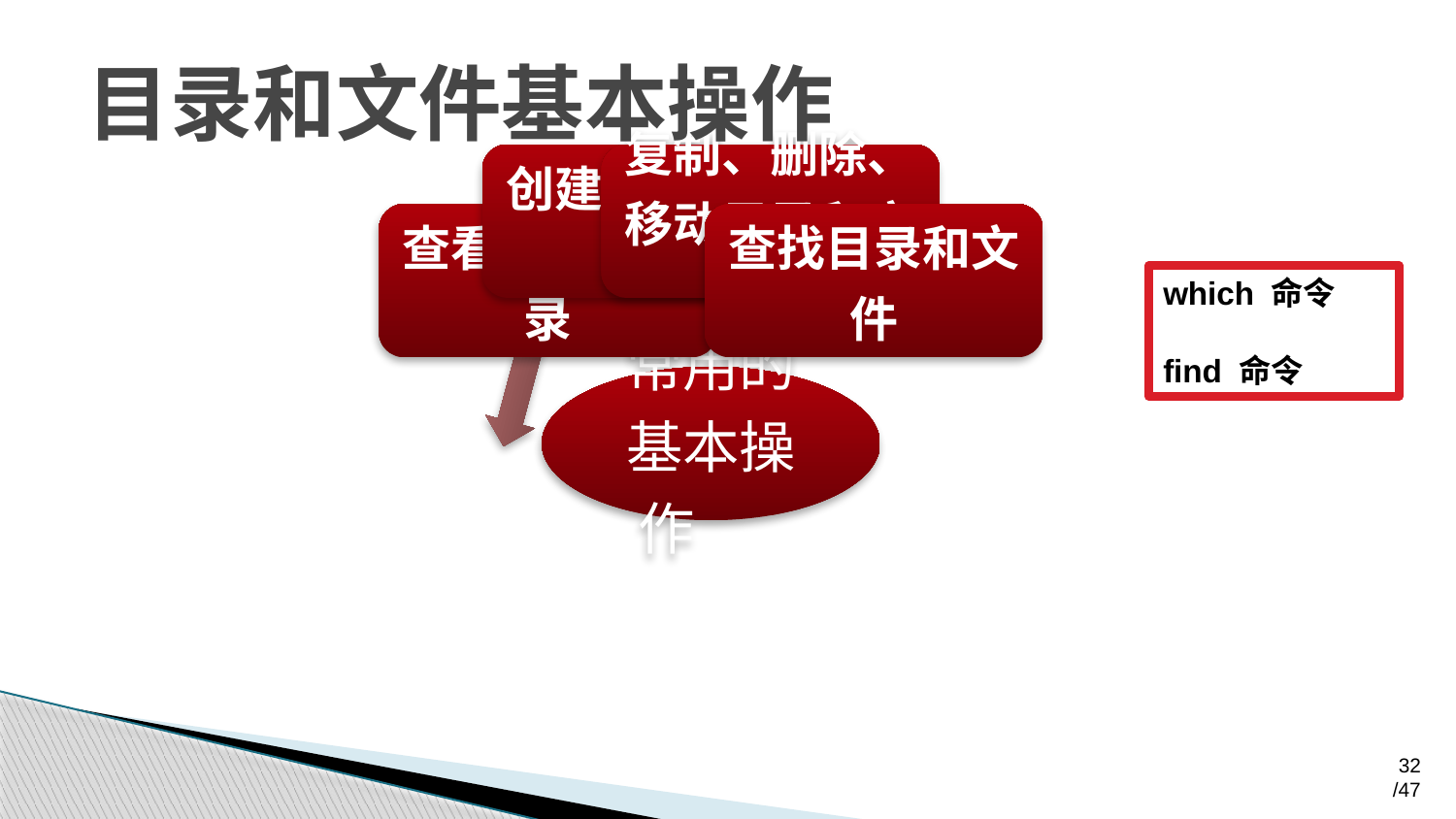

# 目录和文件基本操作
常用的
基本操作
查找目录和文件
which 命令

find 命令
32/47